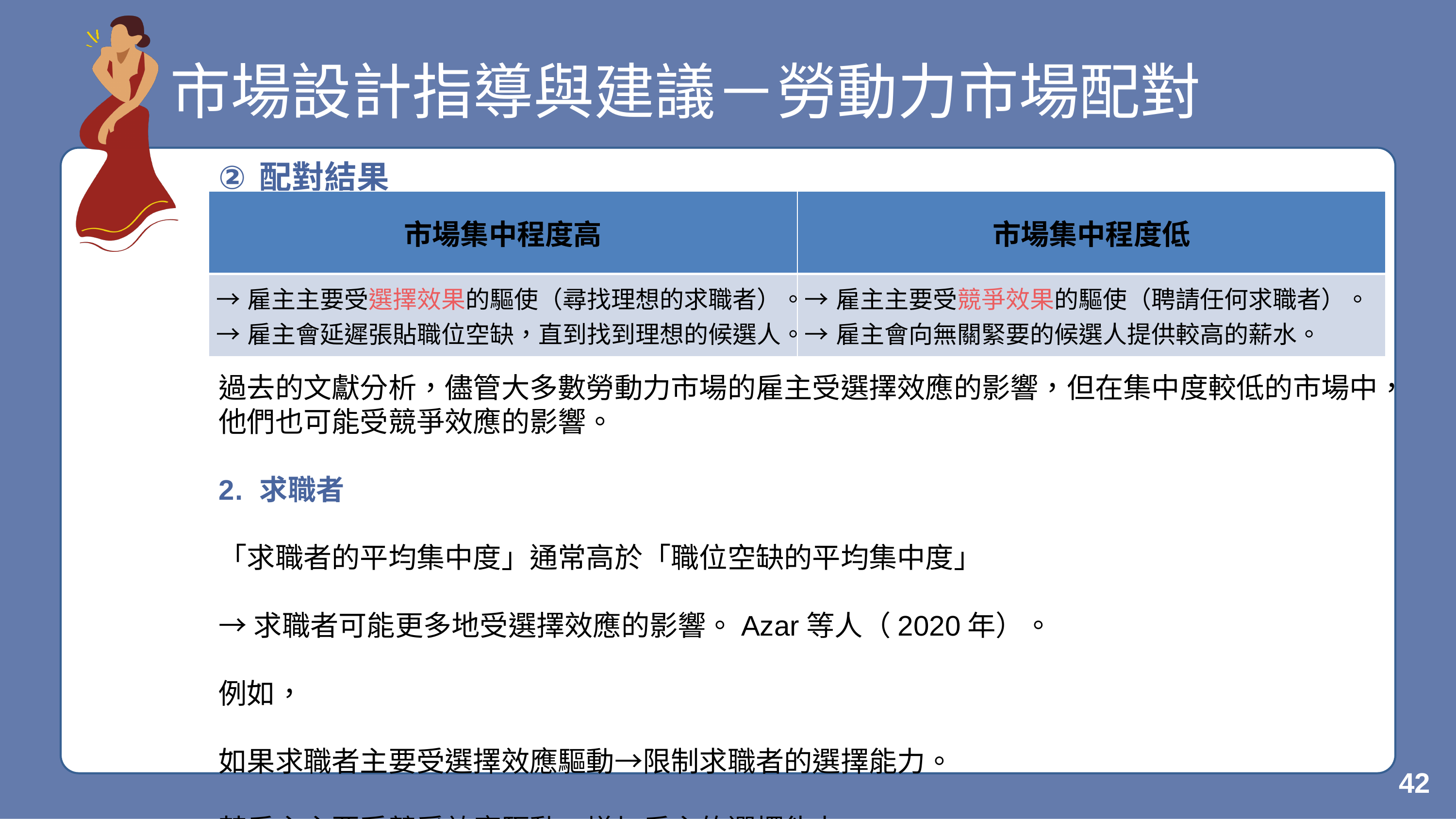

市場設計指導與建議－勞動力市場配對
配對結果
根據求職者和雇主主要是受選擇效應還是競爭效應的影響來設計其選擇能力。
線上勞動力市場中，「市場集中程度」是主要的驅動因素之一（Azar等，2020）。

雇主

過去的文獻分析，儘管大多數勞動力市場的雇主受選擇效應的影響，但在集中度較低的市場中，他們也可能受競爭效應的影響。

求職者

「求職者的平均集中度」通常高於「職位空缺的平均集中度」

→求職者可能更多地受選擇效應的影響。Azar等人（2020年）。

例如，

如果求職者主要受選擇效應驅動→限制求職者的選擇能力。

若雇主主要受競爭效應驅動→增加雇主的選擇能力。

作者認為這些最佳市場設計策略，不僅適用於線上約會的情境，還適用於其他線上配對平台。這邊介紹兩個平台情境，分別是勞動力市場與3D列印平台的配對情況。
| 市場集中程度高 | 市場集中程度低 |
| --- | --- |
| →雇主主要受選擇效果的驅使（尋找理想的求職者）。 →雇主會延遲張貼職位空缺，直到找到理想的候選人。 | →雇主主要受競爭效果的驅使（聘請任何求職者）。 →雇主會向無關緊要的候選人提供較高的薪水。 |
42